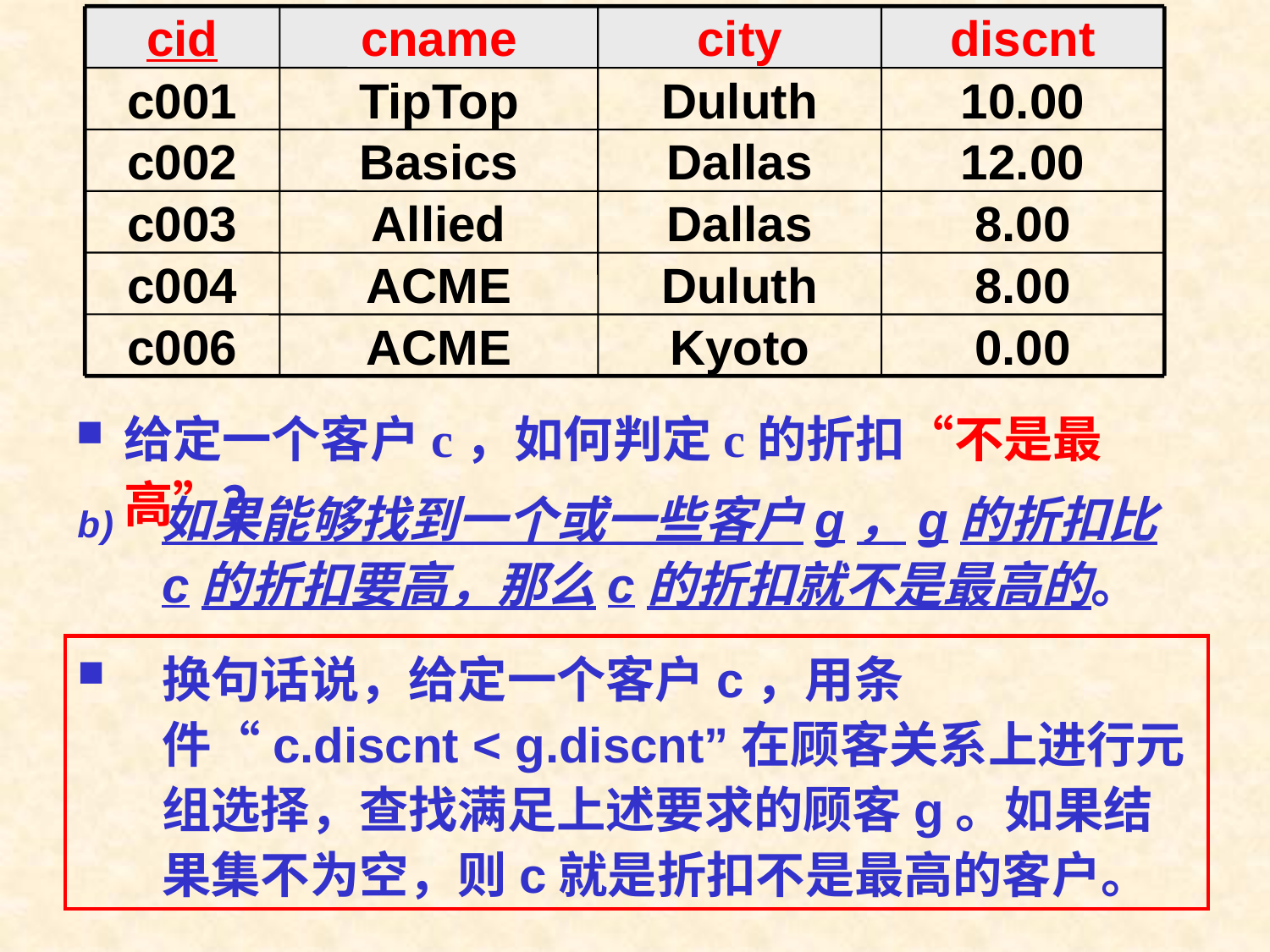

cid

cname

city

discnt

c001

TipTop
Duluth
10.00
c002

Basics
Dallas
12.00
c003

Allied
Dallas
8.00
c004

ACME
Duluth
8.00
c006

ACME
Kyoto
0.00

给定一个客户c，如何判定c的折扣“不是最高”？
如果能够找到一个或一些客户g，g的折扣比c的折扣要高，那么c的折扣就不是最高的。
换句话说，给定一个客户c，用条件“c.discnt < g.discnt”在顾客关系上进行元组选择，查找满足上述要求的顾客g。如果结果集不为空，则c就是折扣不是最高的客户。